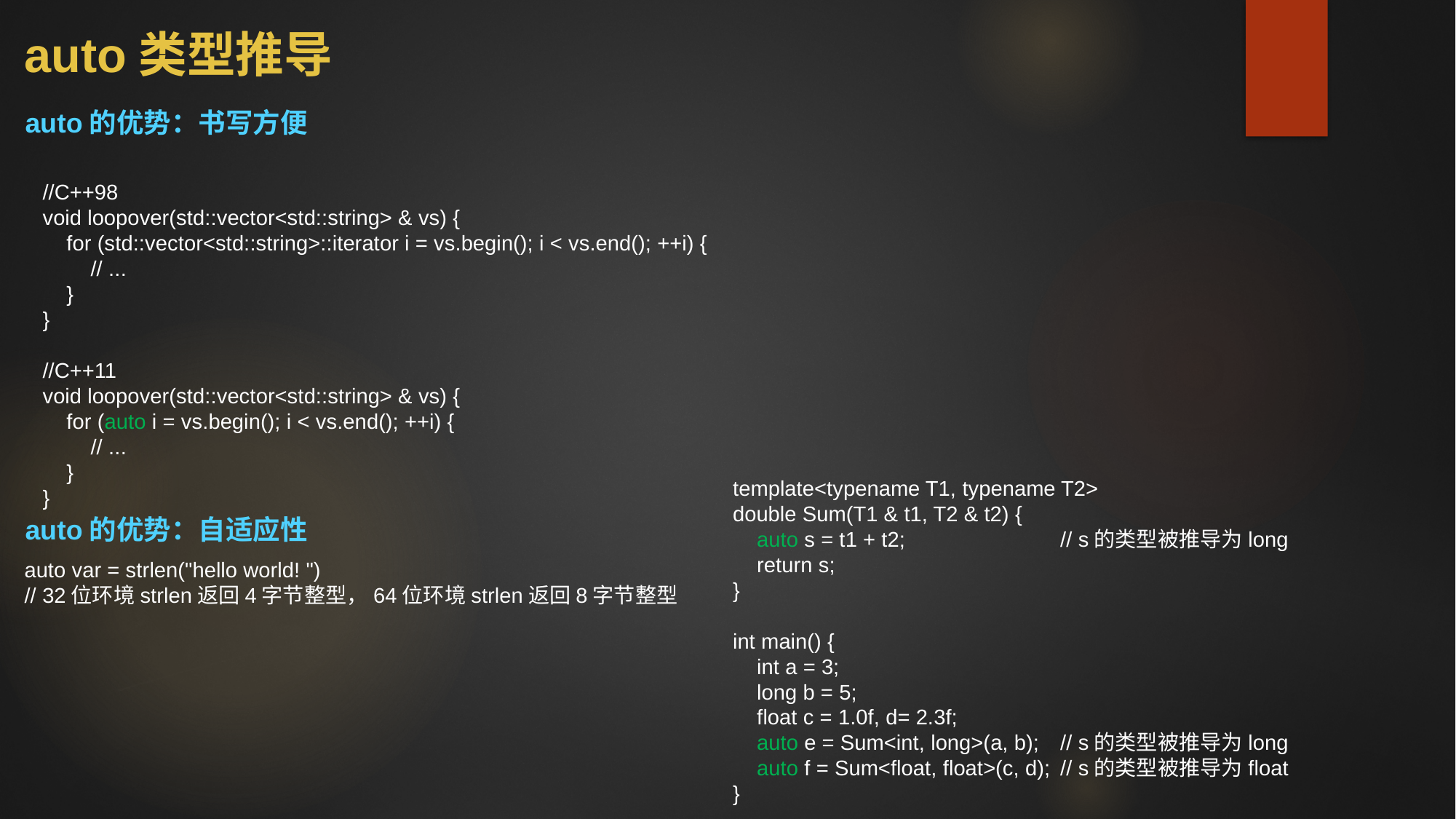

# auto类型推导
auto的优势：书写方便
//C++98
void loopover(std::vector<std::string> & vs) {
    for (std::vector<std::string>::iterator i = vs.begin(); i < vs.end(); ++i) {
        // ...
    }
}

//C++11
void loopover(std::vector<std::string> & vs) {
    for (auto i = vs.begin(); i < vs.end(); ++i) {
        // ...
    }
}
template<typename T1, typename T2>
double Sum(T1 & t1, T2 & t2) {
    auto s = t1 + t2;		// s的类型被推导为long
    return s;
}

int main() {
    int a = 3;
    long b = 5;
    float c = 1.0f, d= 2.3f;
    auto e = Sum<int, long>(a, b);	// s的类型被推导为long
    auto f = Sum<float, float>(c, d);	// s的类型被推导为float
}
auto的优势：自适应性
auto var = strlen("hello world! ")
// 32位环境strlen返回4字节整型，64位环境strlen返回8字节整型